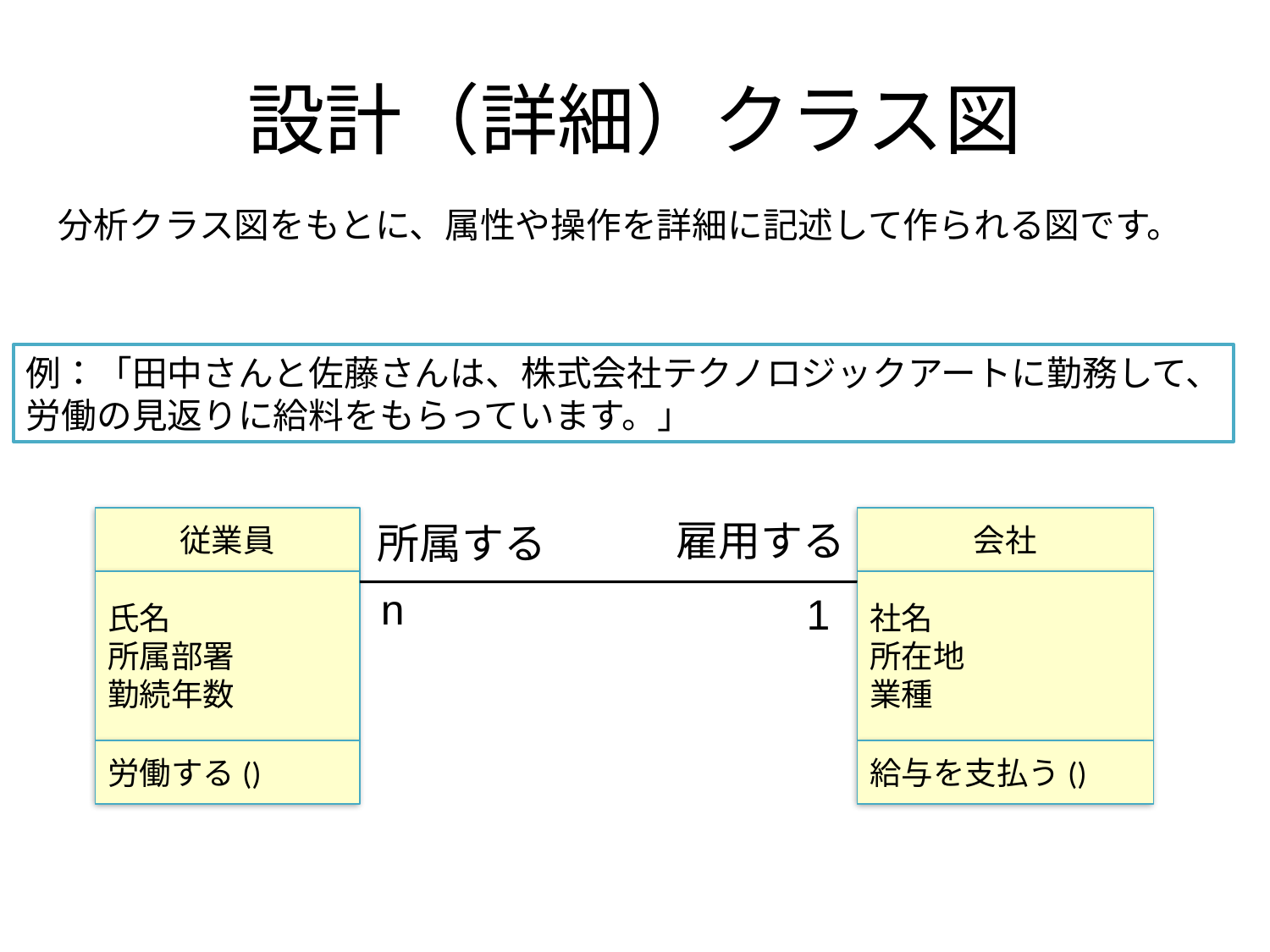

# 設計（詳細）クラス図
分析クラス図をもとに、属性や操作を詳細に記述して作られる図です。
例：「田中さんと佐藤さんは、株式会社テクノロジックアートに勤務して、
労働の見返りに給料をもらっています。」
従業員
雇用する
会社
所属する
氏名
所属部署
勤続年数
社名
所在地
業種
n

1
労働する()
給与を支払う()